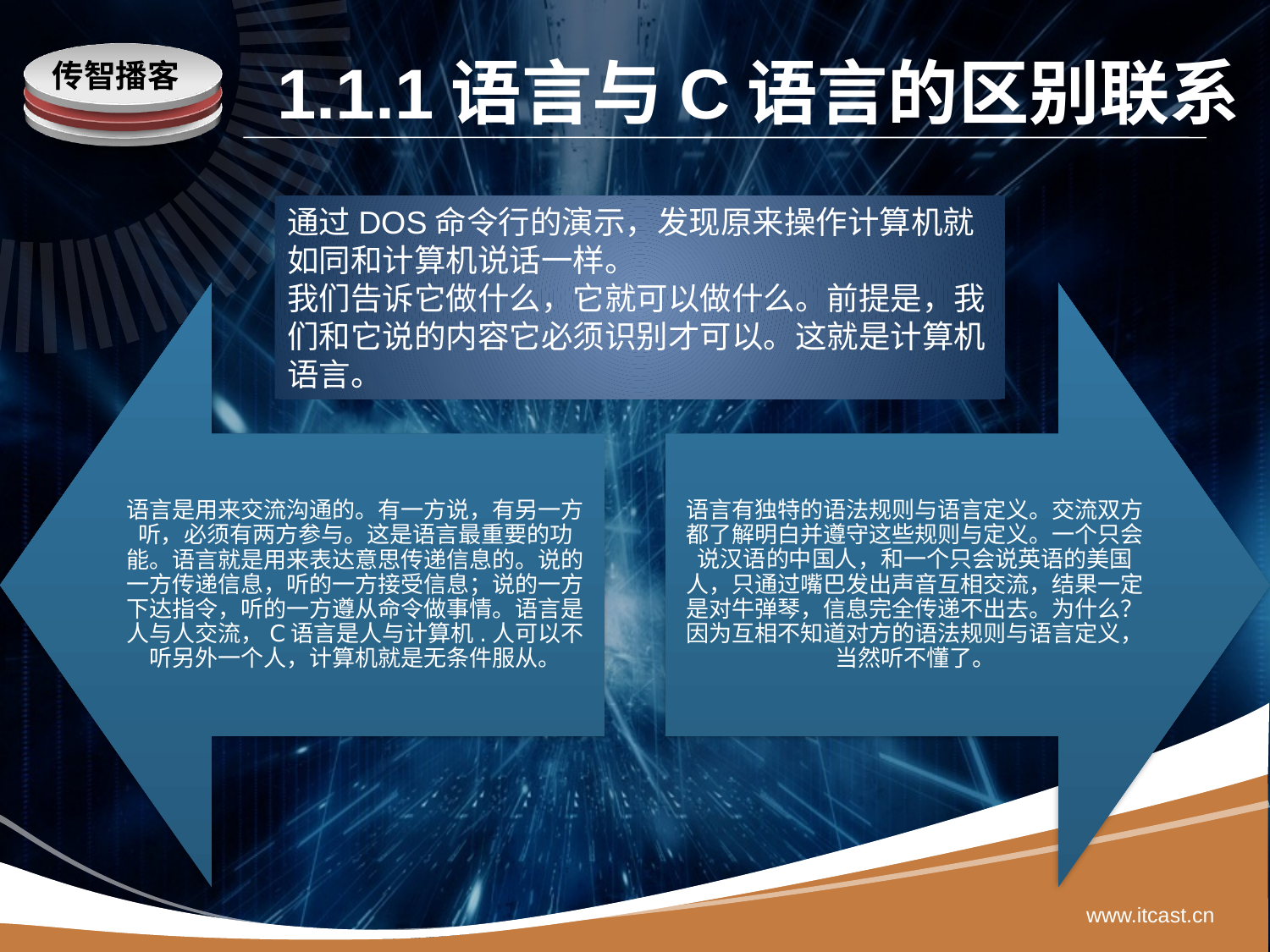

# 1.1.1语言与C语言的区别联系
传智播客
语言是用来交流沟通的。有一方说，有另一方听，必须有两方参与。这是语言最重要的功能。语言就是用来表达意思传递信息的。说的一方传递信息，听的一方接受信息；说的一方下达指令，听的一方遵从命令做事情。语言是人与人交流，C语言是人与计算机.人可以不听另外一个人，计算机就是无条件服从。
语言有独特的语法规则与语言定义。交流双方都了解明白并遵守这些规则与定义。一个只会说汉语的中国人，和一个只会说英语的美国人，只通过嘴巴发出声音互相交流，结果一定是对牛弹琴，信息完全传递不出去。为什么？因为互相不知道对方的语法规则与语言定义，当然听不懂了。
通过DOS命令行的演示，发现原来操作计算机就如同和计算机说话一样。
我们告诉它做什么，它就可以做什么。前提是，我们和它说的内容它必须识别才可以。这就是计算机语言。
www.itcast.cn